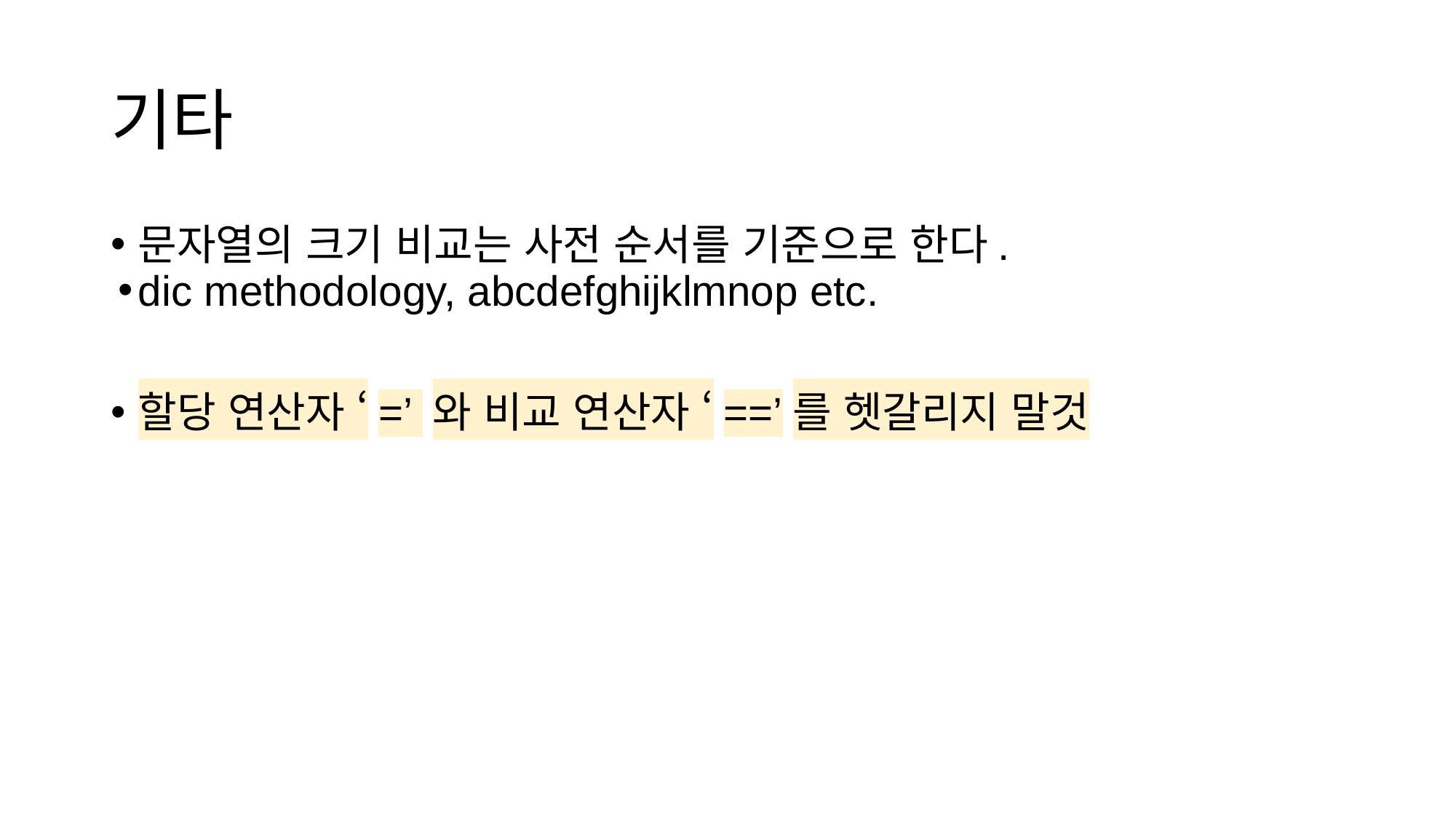

# 기타
문자열의 크기 비교는 사전 순서를 기준으로 한다.
dic methodology, abcdefghijklmnop etc.

할당 연산자 ‘=’ 와 비교 연산자 ‘==’를 헷갈리지 말것